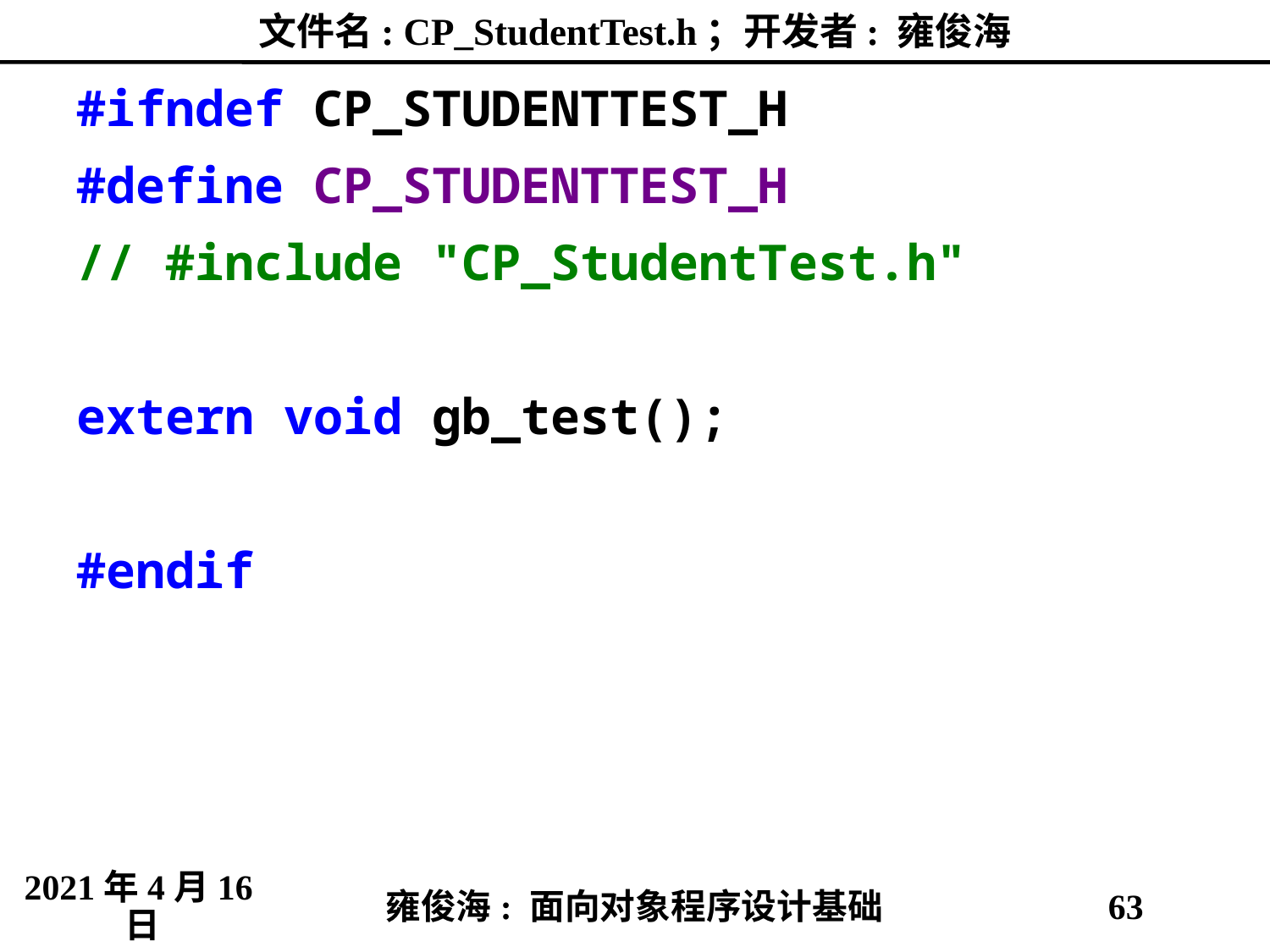

# 文件名: CP_StudentTest.h；开发者: 雍俊海

#ifndef CP_STUDENTTEST_H
#define CP_STUDENTTEST_H
// #include "CP_StudentTest.h"

extern void gb_test();

#endif
2021年4月16日
雍俊海: 面向对象程序设计基础
63